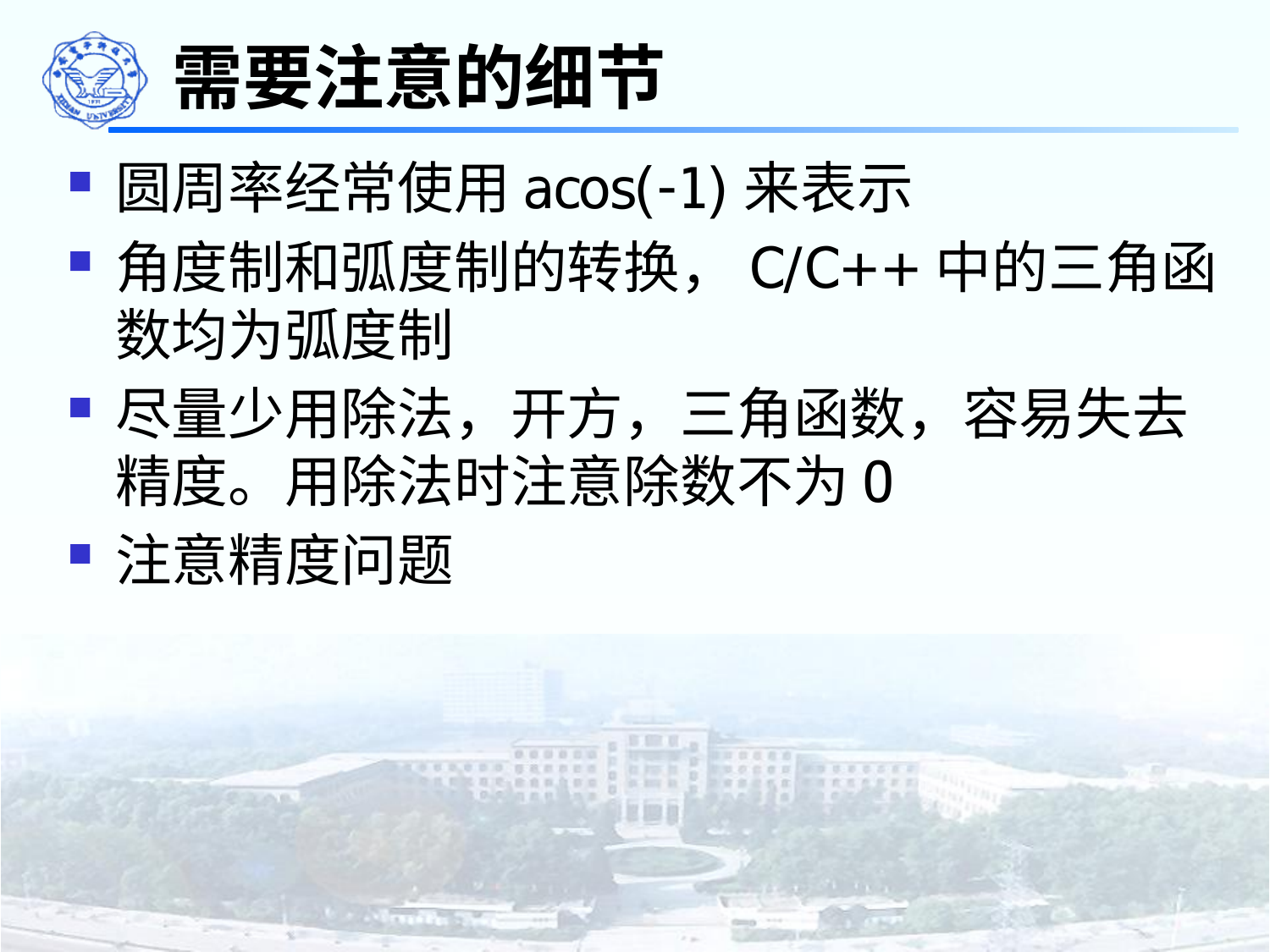

# 需要注意的细节
圆周率经常使用acos(-1)来表示
角度制和弧度制的转换，C/C++中的三角函数均为弧度制
尽量少用除法，开方，三角函数，容易失去精度。用除法时注意除数不为0
注意精度问题